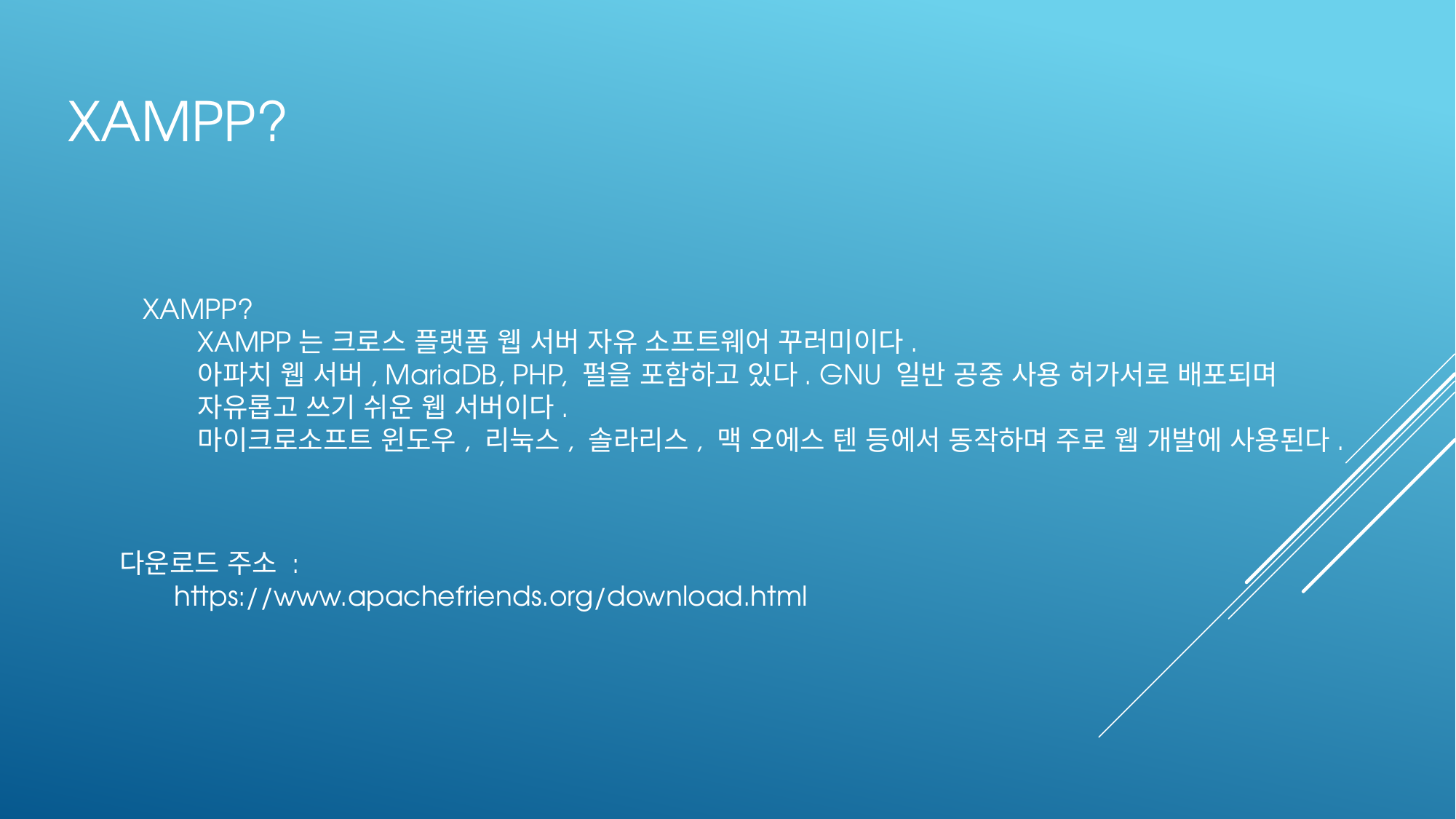

# XAMPP?
XAMPP?
XAMPP는 크로스 플랫폼 웹 서버 자유 소프트웨어 꾸러미이다.
아파치 웹 서버, MariaDB, PHP, 펄을 포함하고 있다. GNU 일반 공중 사용 허가서로 배포되며
자유롭고 쓰기 쉬운 웹 서버이다.
마이크로소프트 윈도우, 리눅스, 솔라리스, 맥 오에스 텐 등에서 동작하며 주로 웹 개발에 사용된다.
다운로드 주소 :
https://www.apachefriends.org/download.html